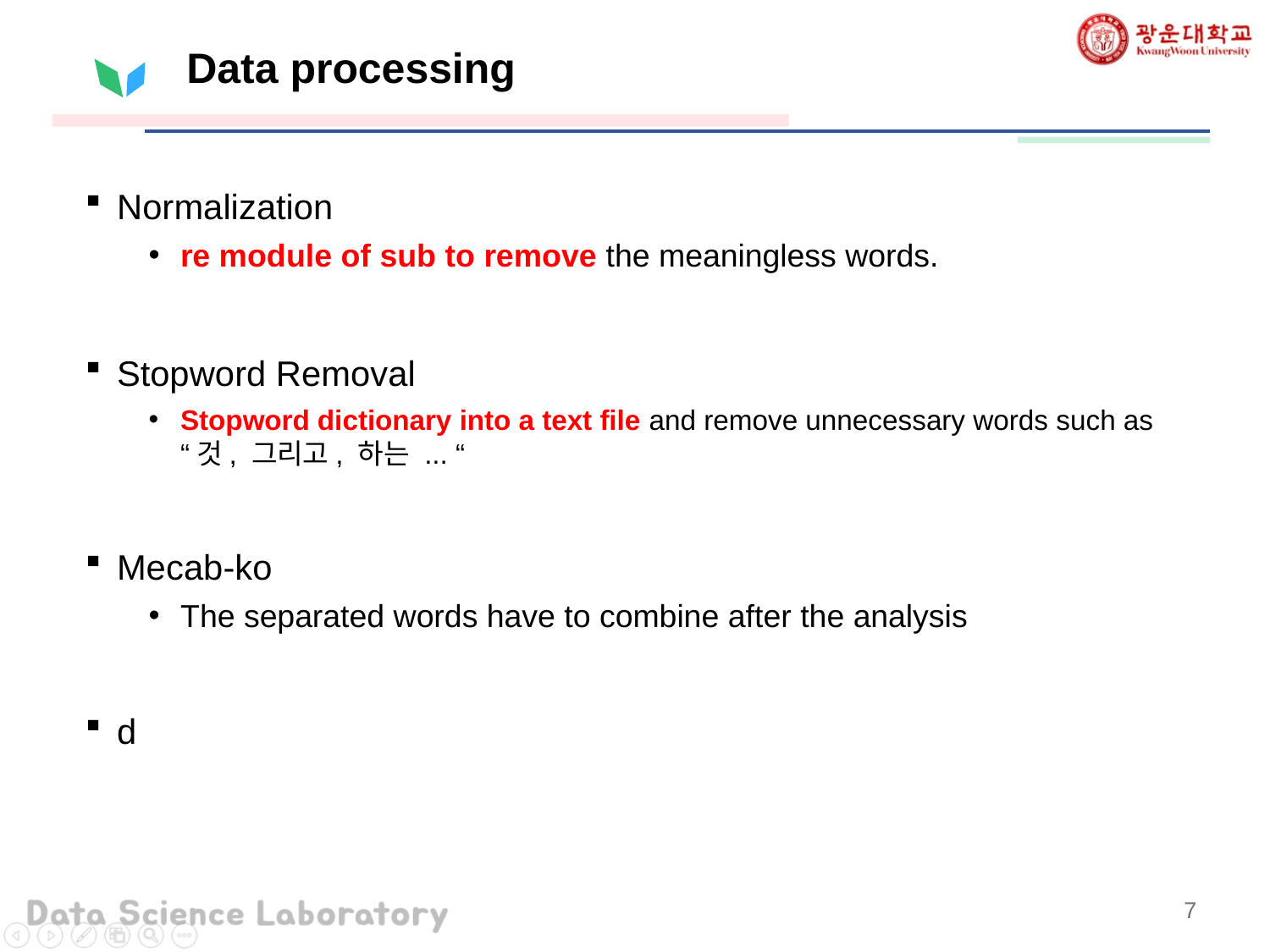

# Data processing
Normalization
re module of sub to remove the meaningless words.

Stopword Removal
Stopword dictionary into a text file and remove unnecessary words such as “것, 그리고, 하는 ... “

Mecab-ko
The separated words have to combine after the analysis

d

7